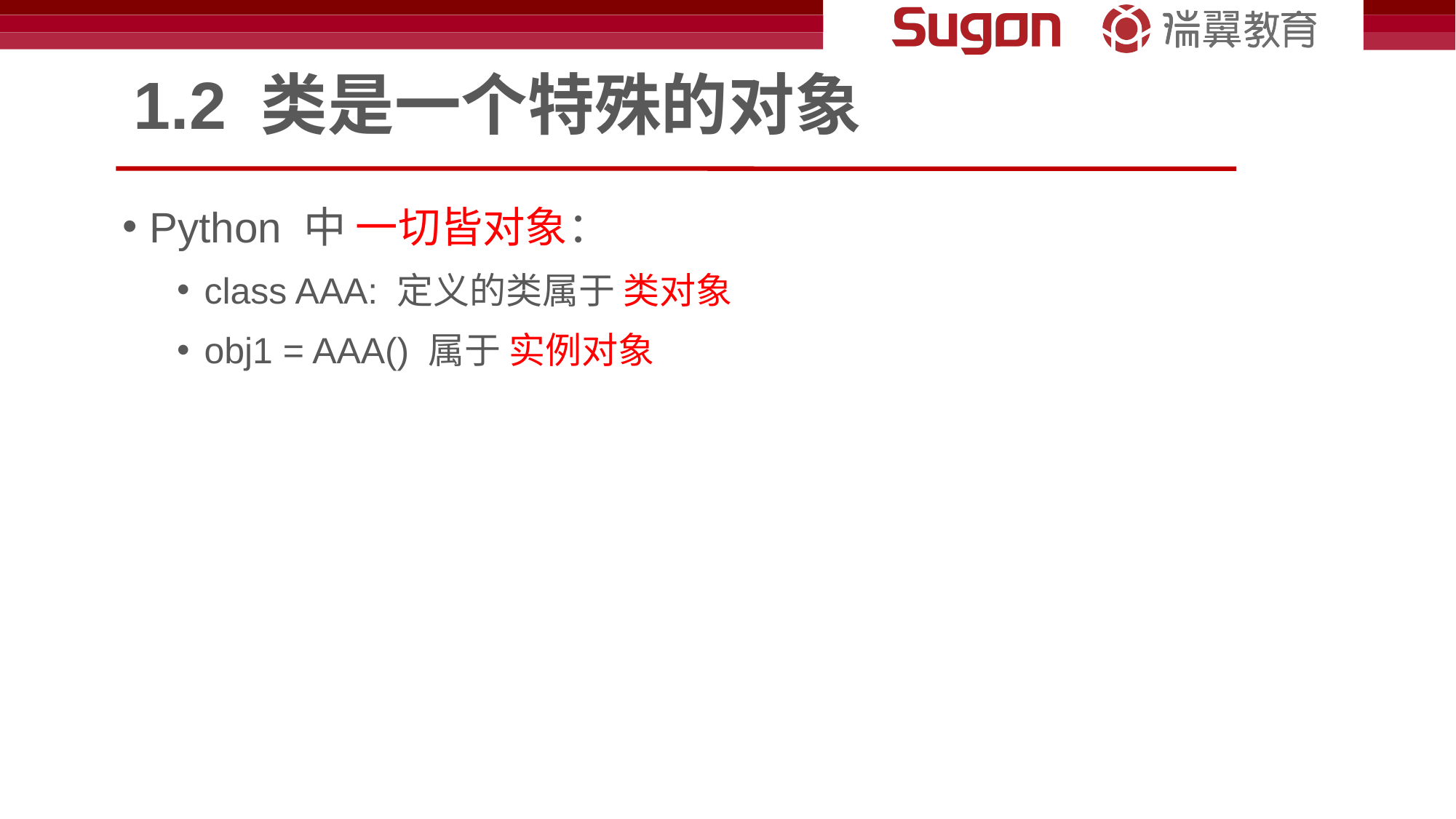

# 1.2 类是一个特殊的对象
Python 中 一切皆对象：
class AAA: 定义的类属于 类对象
obj1 = AAA() 属于 实例对象